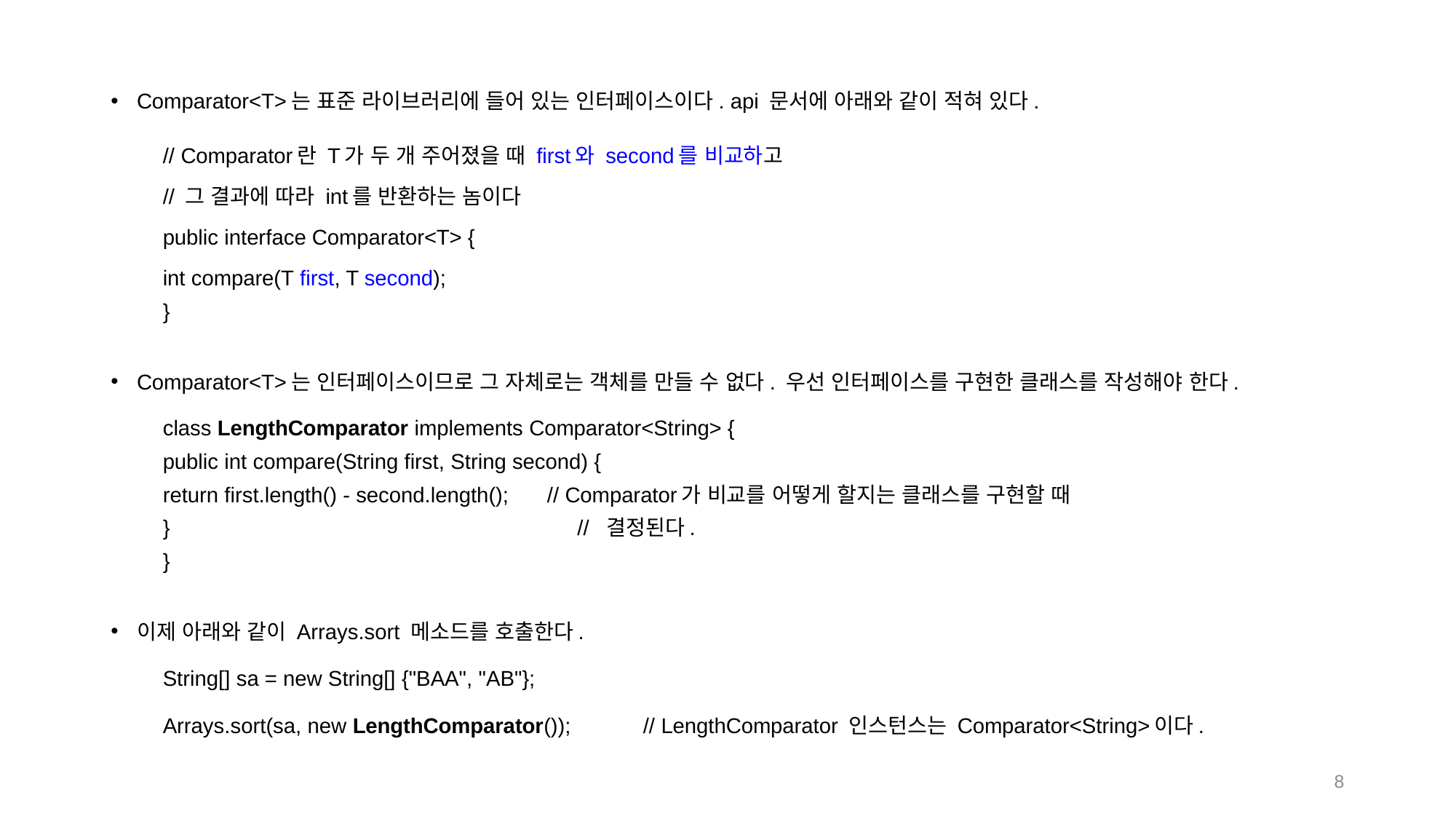

Comparator<T>는 표준 라이브러리에 들어 있는 인터페이스이다. api 문서에 아래와 같이 적혀 있다.
// Comparator란 T가 두 개 주어졌을 때 first와 second를 비교하고
// 그 결과에 따라 int를 반환하는 놈이다
public interface Comparator<T> {
	int compare(T first, T second);
}

Comparator<T>는 인터페이스이므로 그 자체로는 객체를 만들 수 없다. 우선 인터페이스를 구현한 클래스를 작성해야 한다.
class LengthComparator implements Comparator<String> {
	public int compare(String first, String second) {
		return first.length() - second.length();	// Comparator가 비교를 어떻게 할지는 클래스를 구현할 때
	}                                                                    //  결정된다.
}

이제 아래와 같이 Arrays.sort 메소드를 호출한다.
String[] sa = new String[] {"BAA", "AB"};
Arrays.sort(sa, new LengthComparator());	// LengthComparator 인스턴스는 Comparator<String>이다.

8